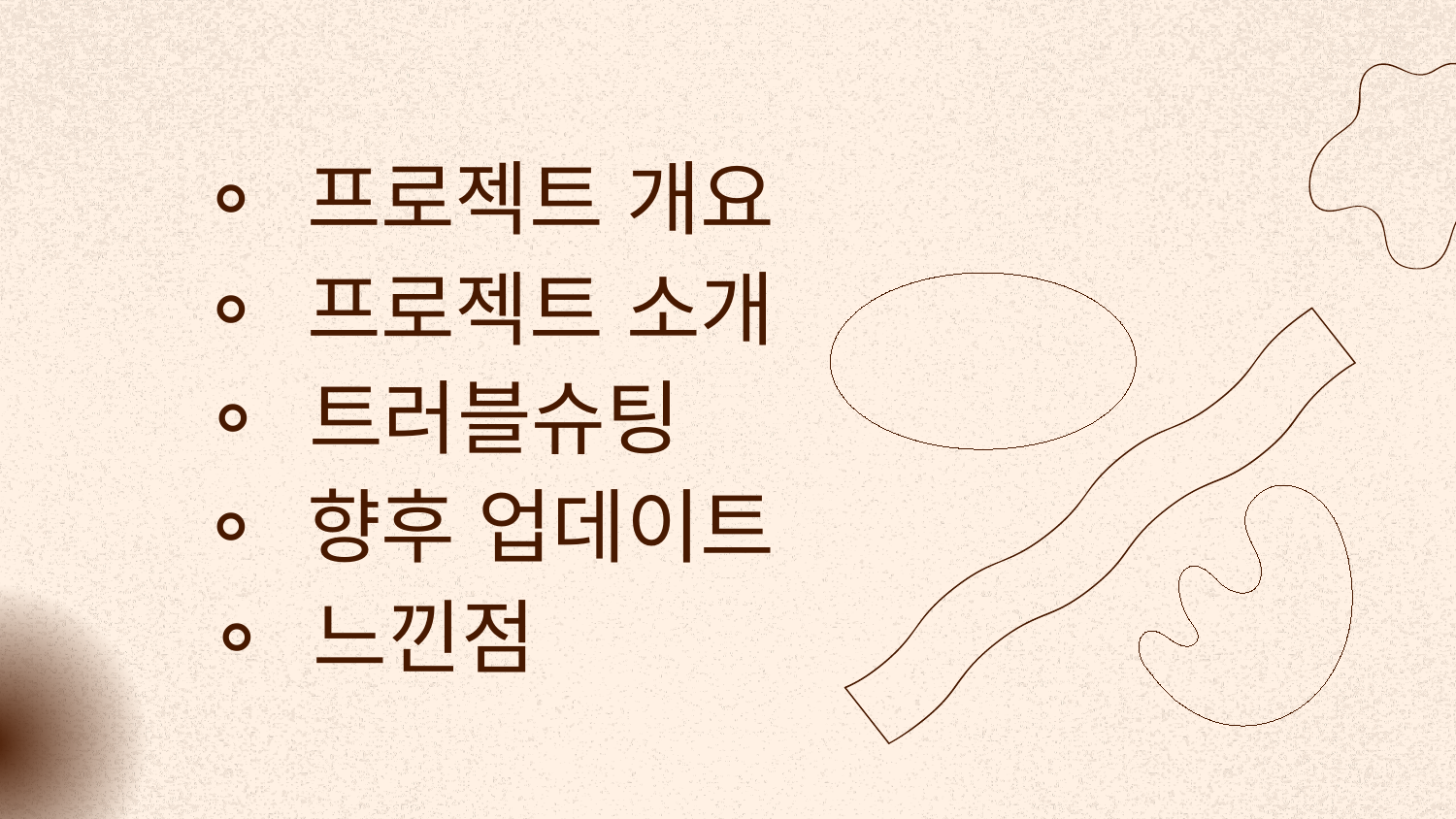

⚬ 프로젝트 개요
⚬ 프로젝트 소개

⚬ 트러블슈팅
⚬ 향후 업데이트

⚬ 느낀점